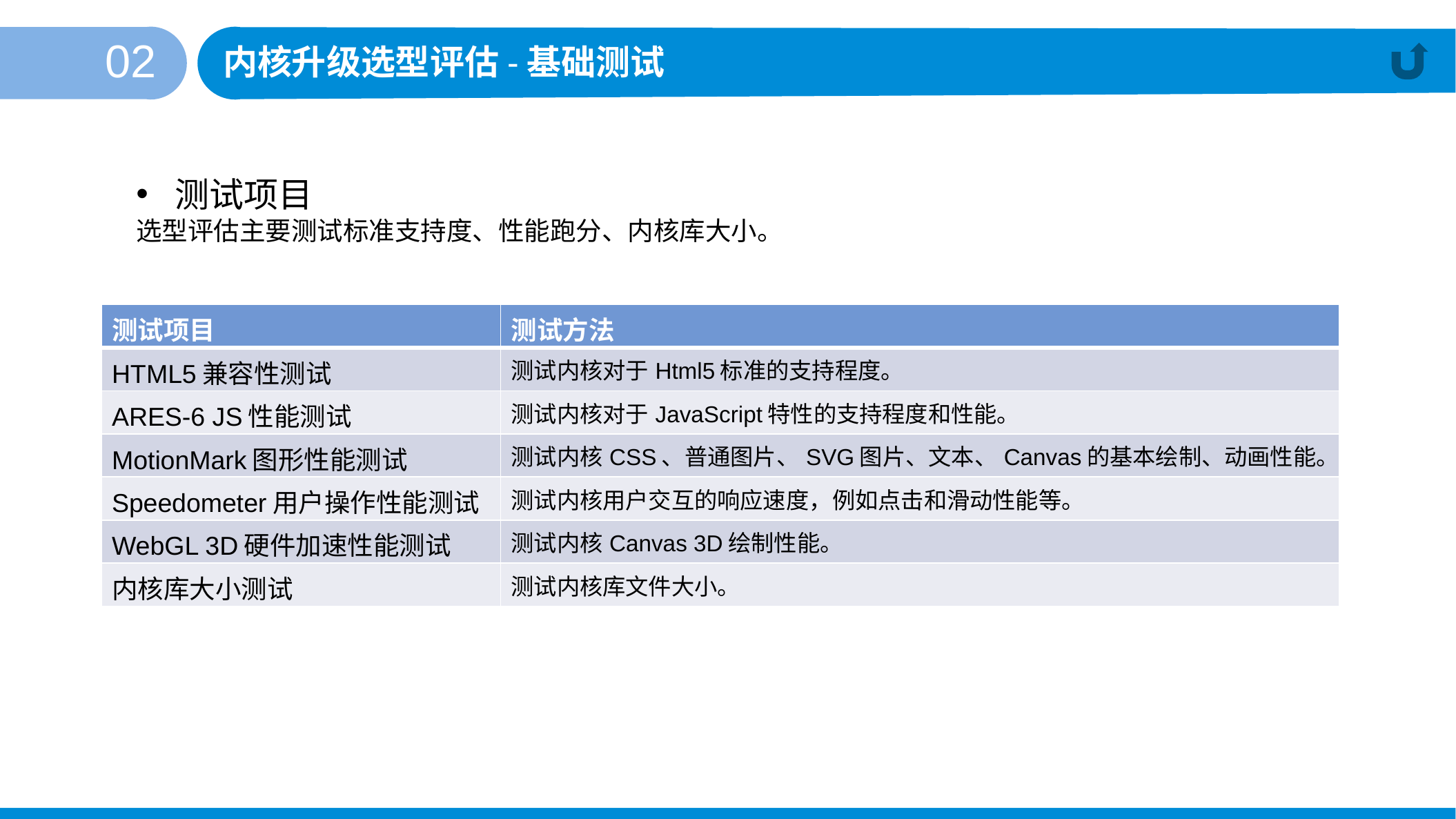

02

内核升级选型评估-基础测试

测试项目
选型评估主要测试标准支持度、性能跑分、内核库大小。
| 测试项目 | 测试方法 |
| --- | --- |
| HTML5兼容性测试 | 测试内核对于Html5标准的支持程度。 |
| ARES-6 JS性能测试 | 测试内核对于JavaScript特性的支持程度和性能。 |
| MotionMark图形性能测试 | 测试内核CSS、普通图片、SVG图片、文本、Canvas的基本绘制、动画性能。 |
| Speedometer用户操作性能测试 | 测试内核用户交互的响应速度，例如点击和滑动性能等。 |
| WebGL 3D硬件加速性能测试 | 测试内核Canvas 3D绘制性能。 |
| 内核库大小测试 | 测试内核库文件大小。 |